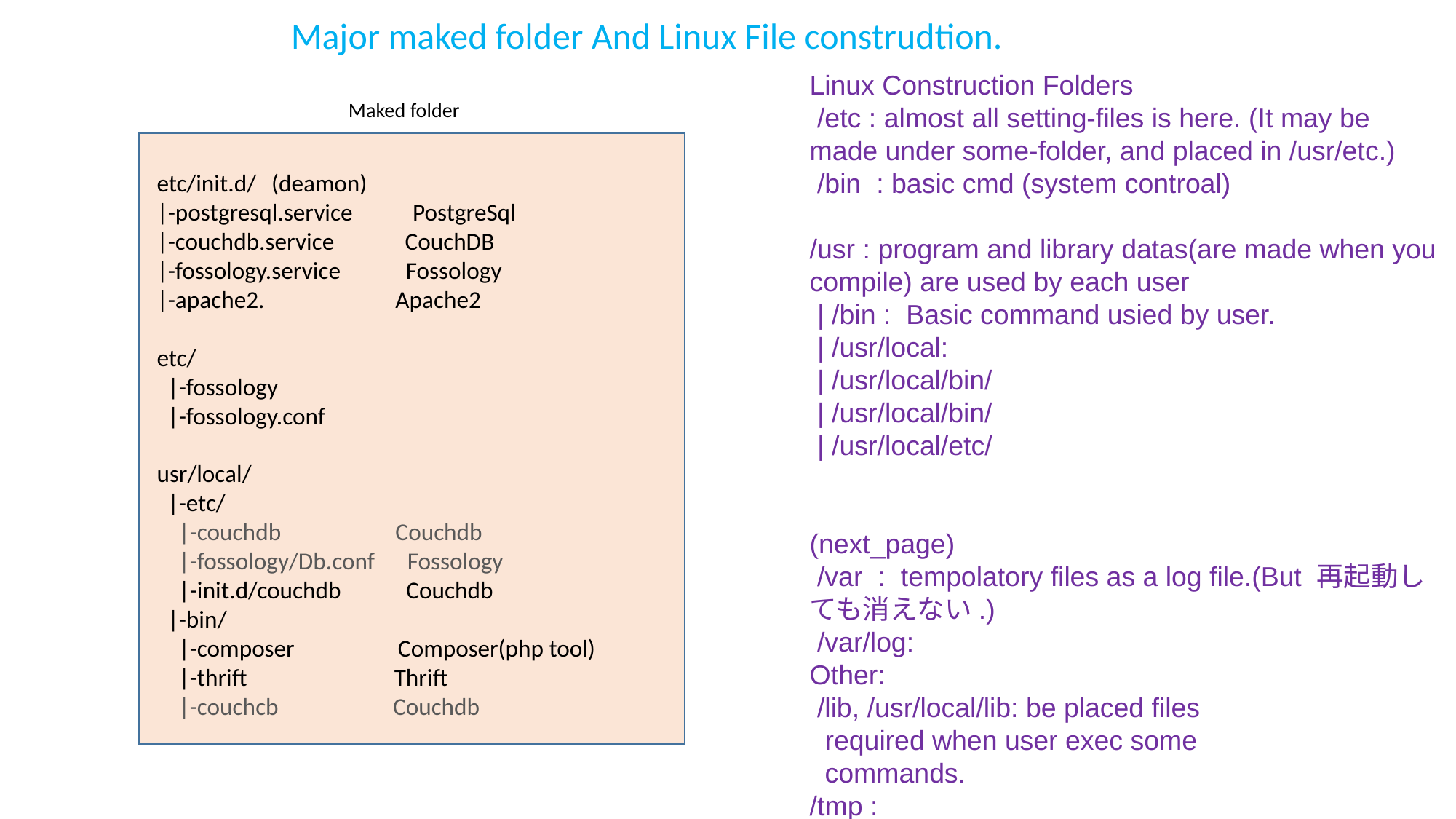

Major maked folder And Linux File construdtion.
Linux Construction Folders
 /etc : almost all setting-files is here. (It may be made under some-folder, and placed in /usr/etc.)
 /bin  : basic cmd (system controal)

/usr : program and library datas(are made when you compile) are used by each user
 | /bin :  Basic command usied by user.
 | /usr/local:
 | /usr/local/bin/
 | /usr/local/bin/
 | /usr/local/etc/

(next_page)
 /var  :  tempolatory files as a log file.(But 再起動しても消えない.)
 /var/log:
Other:
 /lib, /usr/local/lib: be placed files
  required when user exec some
  commands.
/tmp :
 /sbin:
Maked folder

etc/init.d/	 (deamon)
|-postgresql.service           PostgreSql
|-couchdb.service             CouchDB
|-fossology.service            Fossology
|-apache2.                        Apache2

etc/
  |-fossology
  |-fossology.conf

usr/local/
  |-etc/
    |-couchdb                     Couchdb
    |-fossology/Db.conf      Fossology
    |-init.d/couchdb            Couchdb
  |-bin/
    |-composer                   Composer(php tool)
    |-thrift                           Thrift
    |-couchcb                     Couchdb

5